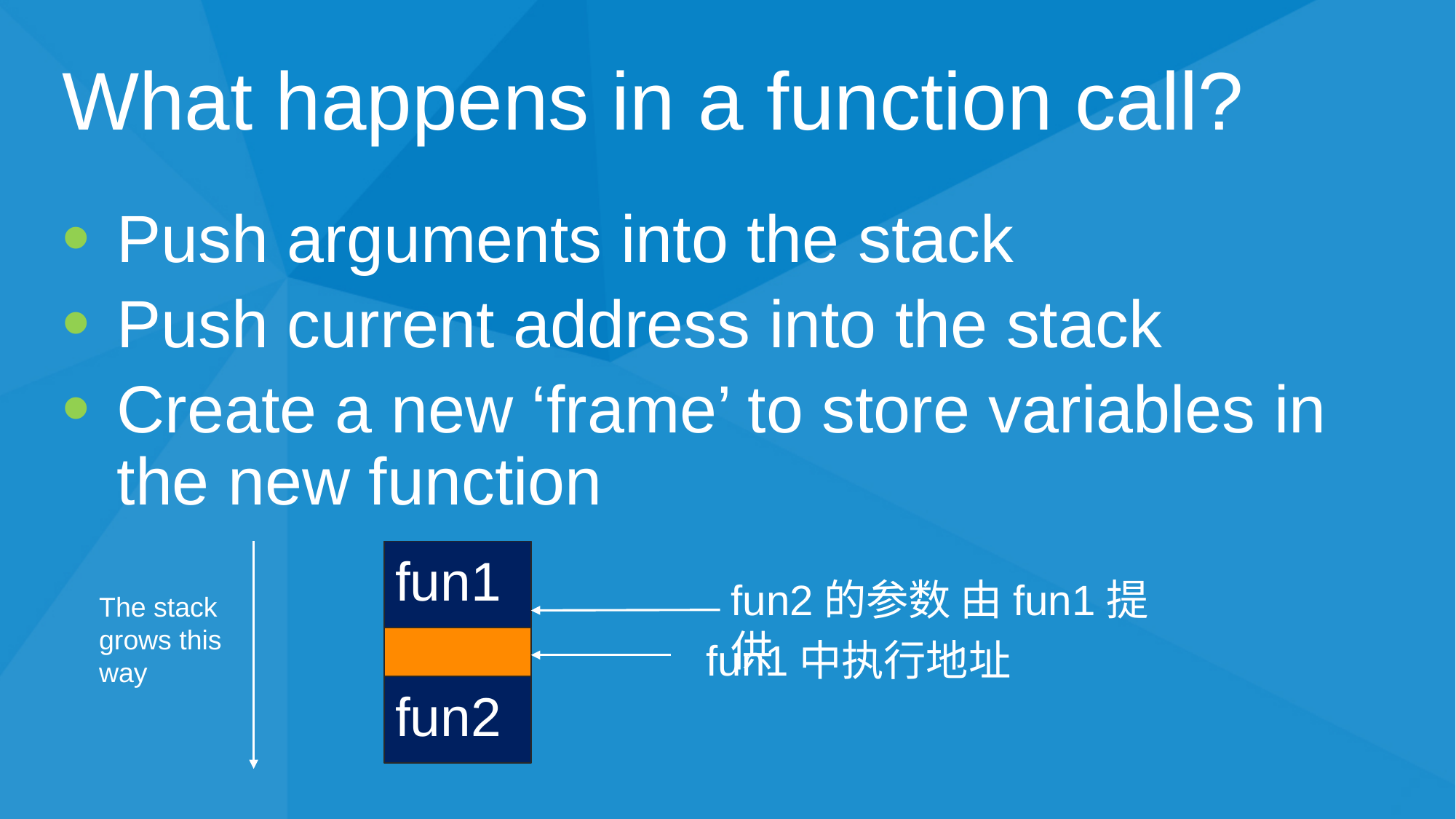

# What happens in a function call?
Push arguments into the stack
Push current address into the stack
Create a new ‘frame’ to store variables in the new function
fun1
fun2的参数 由fun1提供
The stack grows this way

fun1中执行地址
fun2